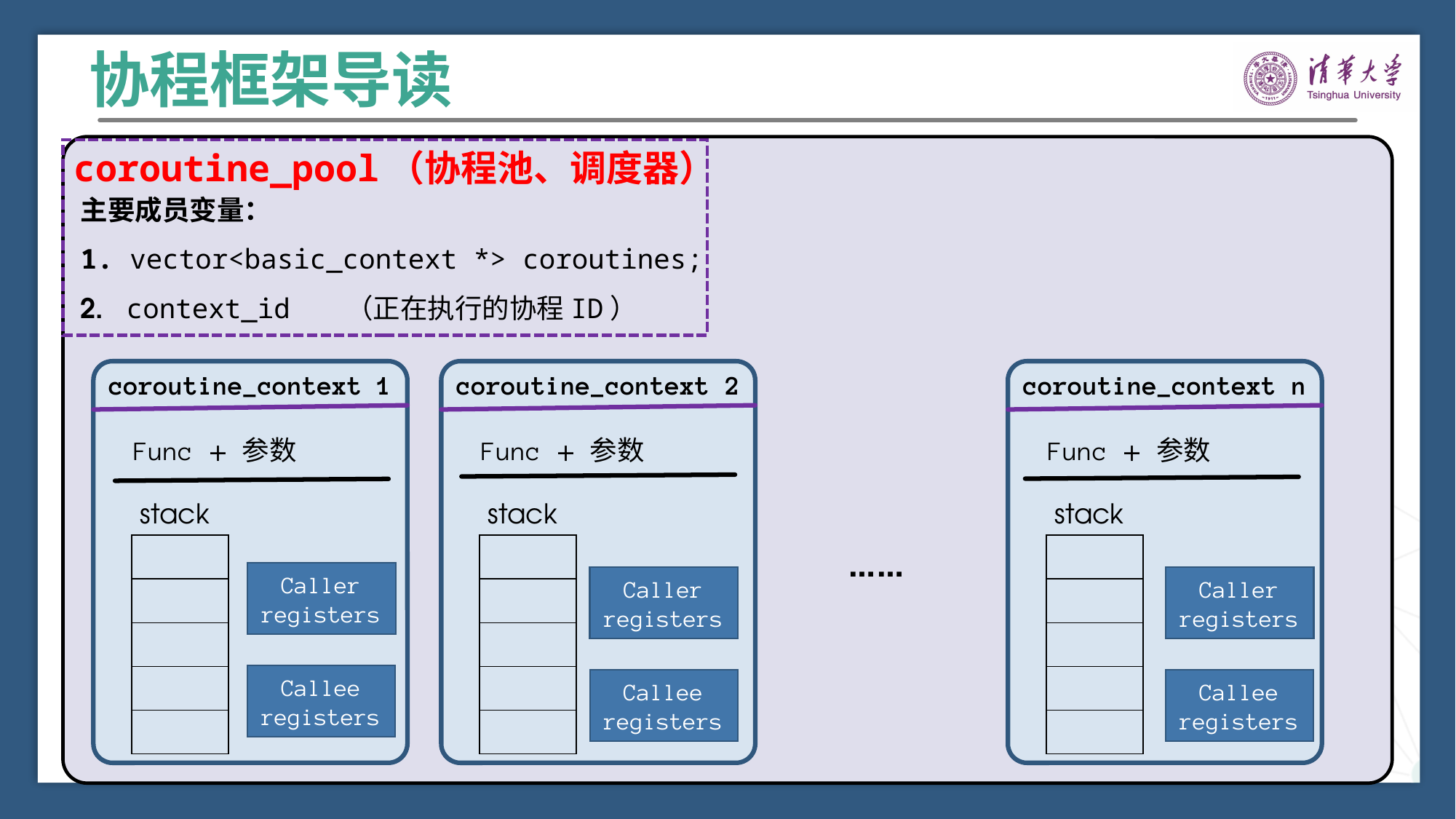

协程框架导读

coroutine_pool（协程池、调度器）

主要成员变量：
1. vector<basic_context *> coroutines;
2.   context_id   （正在执行的协程ID）

coroutine_context 1
coroutine_context 2
coroutine_context n
Func + 参数
Func + 参数
Func + 参数
stack
stack
stack
……
|  |
| --- |
|  |
|  |
|  |
|  |
|  |
| --- |
|  |
|  |
|  |
|  |
|  |
| --- |
|  |
|  |
|  |
|  |
Caller
registers
Caller
registers
Caller
registers
Callee
registers
Callee
registers
Callee
registers
……